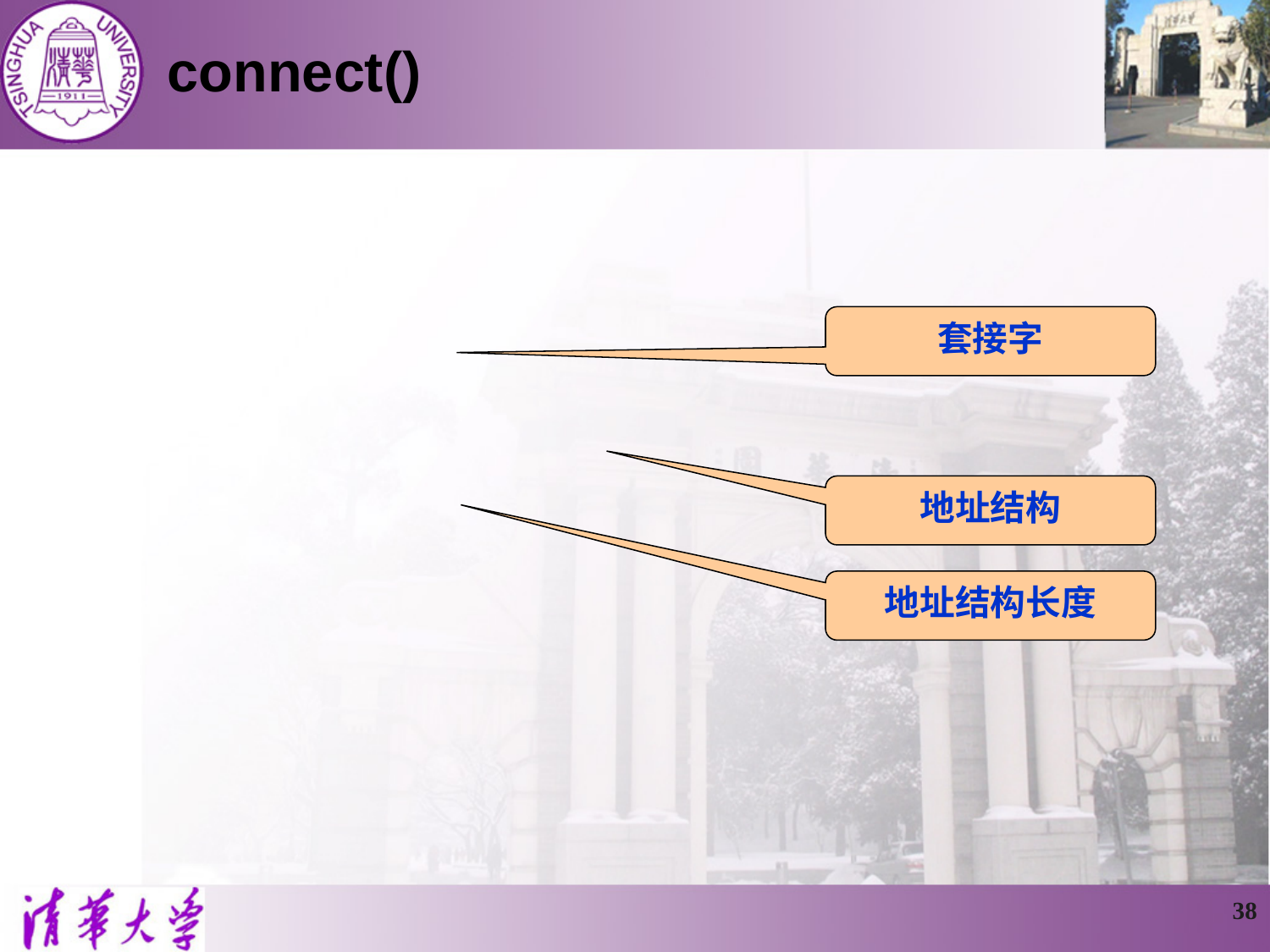

# connect()
客户端连接服务器
int connect (
    SOCKET s,
    const struct sockaddr FAR*  name,
    int namelen
);
返回值
成功：返回0
失败：返回SOCKET_ERROR
套接字
地址结构
地址结构长度
38